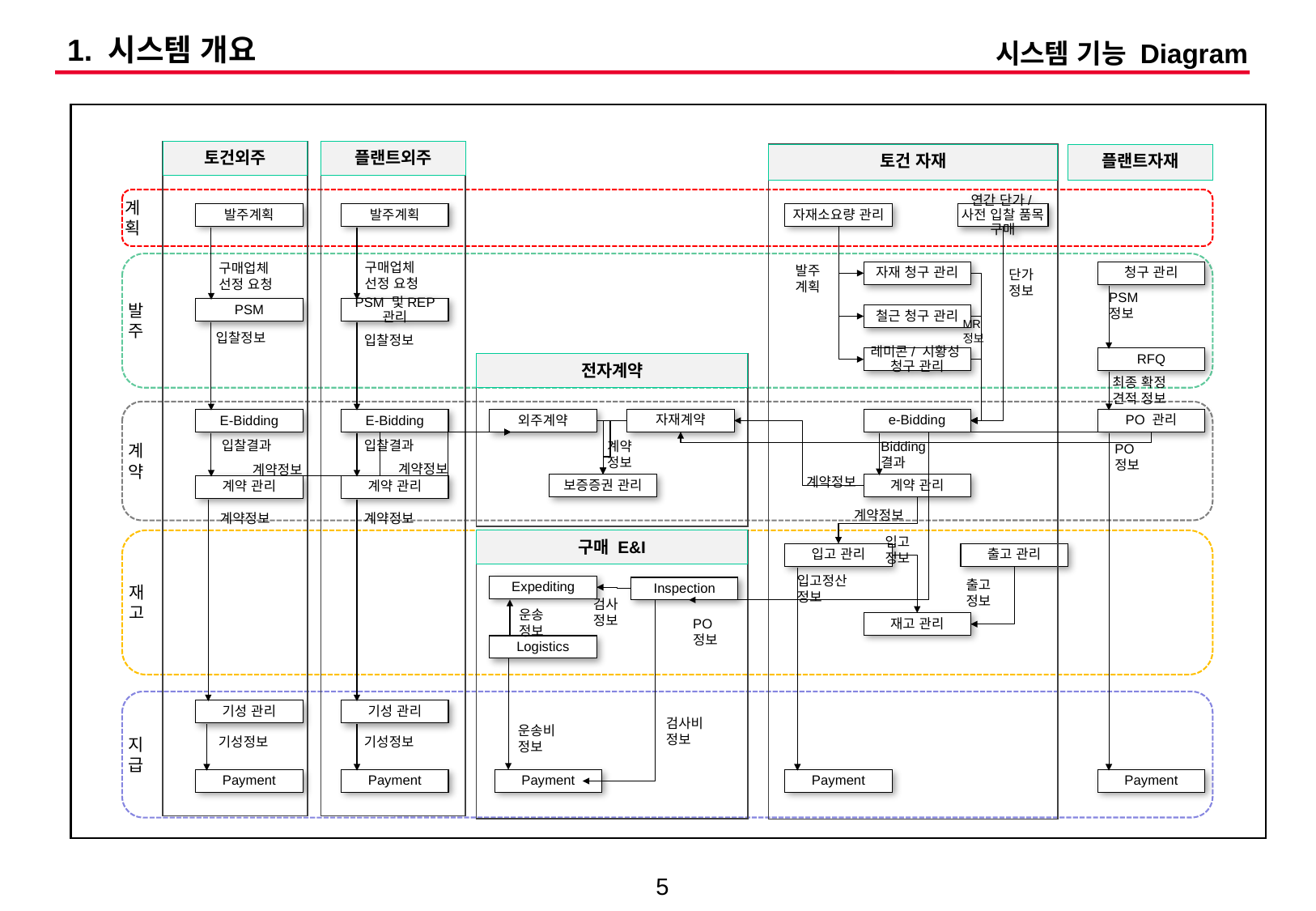

# 1. 시스템 개요
시스템 기능 Diagram
|  |
| --- |

토건외주
플랜트외주

토건 자재
플랜트자재
계
획
발주계획
발주계획
자재소요량 관리
연간 단가/사전 입찰 품목 구매
발
주
구매업체
선정 요청
구매업체
선정 요청
발주
계획
단가
정보
자재 청구 관리
청구 관리
PSM
정보
PSM
PSM 및REP 관리
철근 청구 관리
MR
정보
입찰정보
입찰정보
레미콘/ 시황성
청구 관리
RFQ

전자계약
최종 확정
견적 정보
계
약
자재계약
e-Bidding
PO 관리
E-Bidding
E-Bidding
외주계약
입찰결과
입찰결과
Bidding
결과
계약
정보
PO
정보
계약정보
계약정보
계약정보
보증증권 관리
계약 관리
계약 관리
계약 관리
계약정보
계약정보
계약정보
입고
정보
재
고

구매 E&I
입고 관리
출고 관리
입고정산
정보
출고
정보
Expediting
Inspection
검사
정보
운송
정보
PO
정보
재고 관리
Logistics
지
급
기성 관리
기성 관리
검사비
정보
운송비
정보
기성정보
기성정보
Payment
Payment
Payment
Payment
Payment